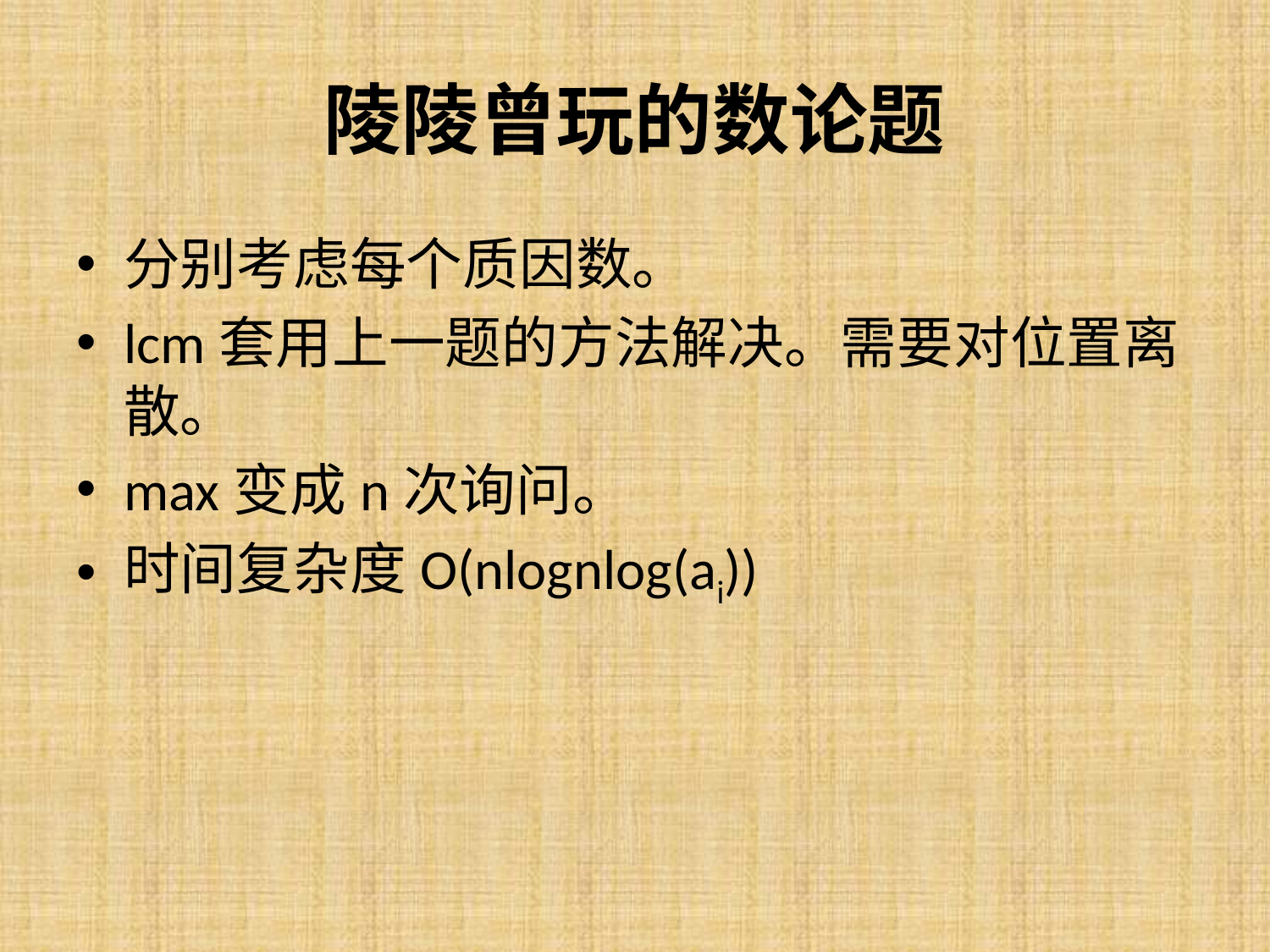

# 陵陵曾玩的数论题
分别考虑每个质因数。
lcm套用上一题的方法解决。需要对位置离散。
max变成n次询问。
时间复杂度O(nlognlog(ai))